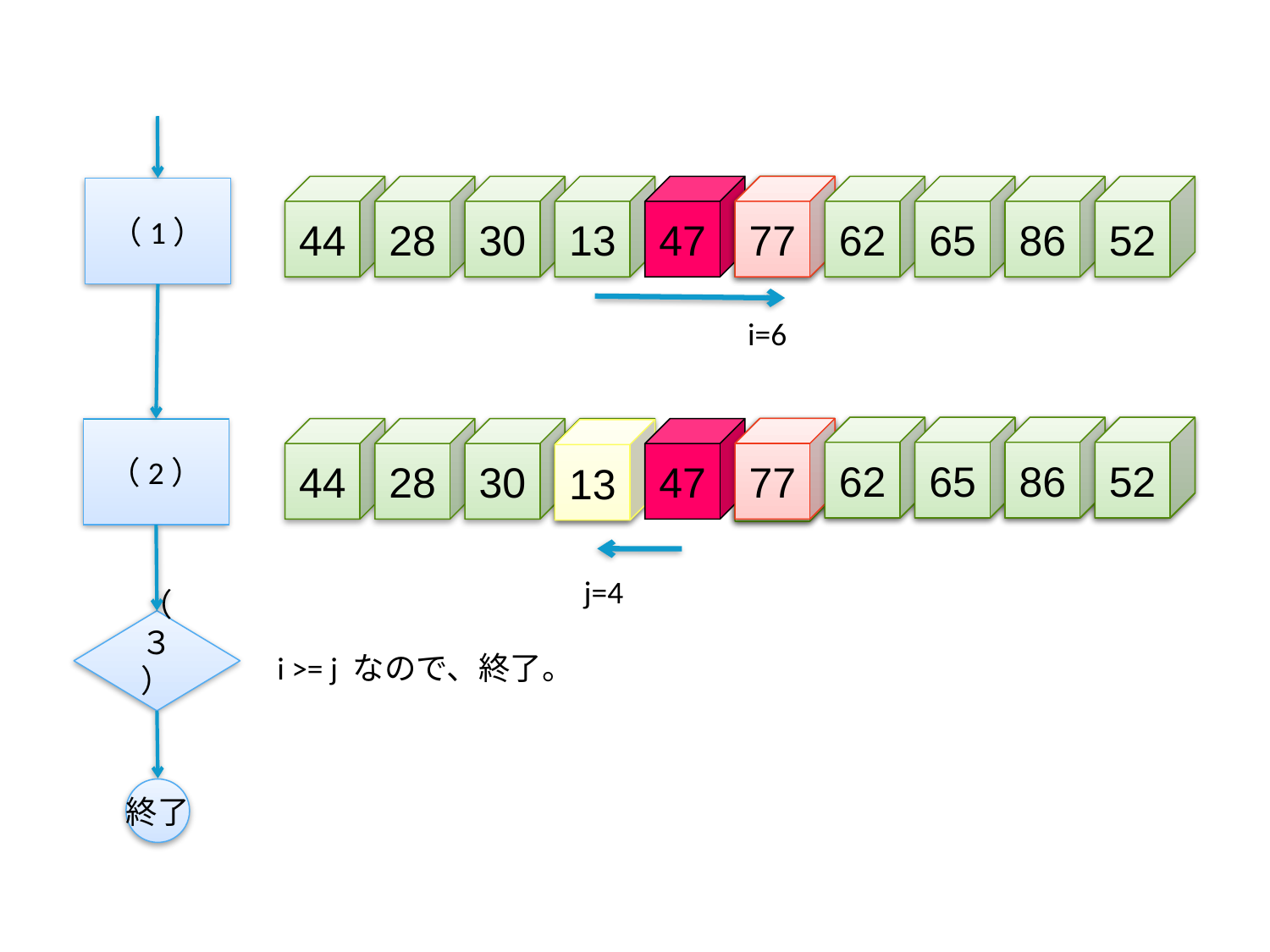

44
28
30
13
47
77
77
62
65
86
52
（1）
i=6
62
65
86
52
62
65
86
52
77
（2）
44
28
30
13
47
77
13
77
j=4
（３）
i >= j なので、終了。

終了